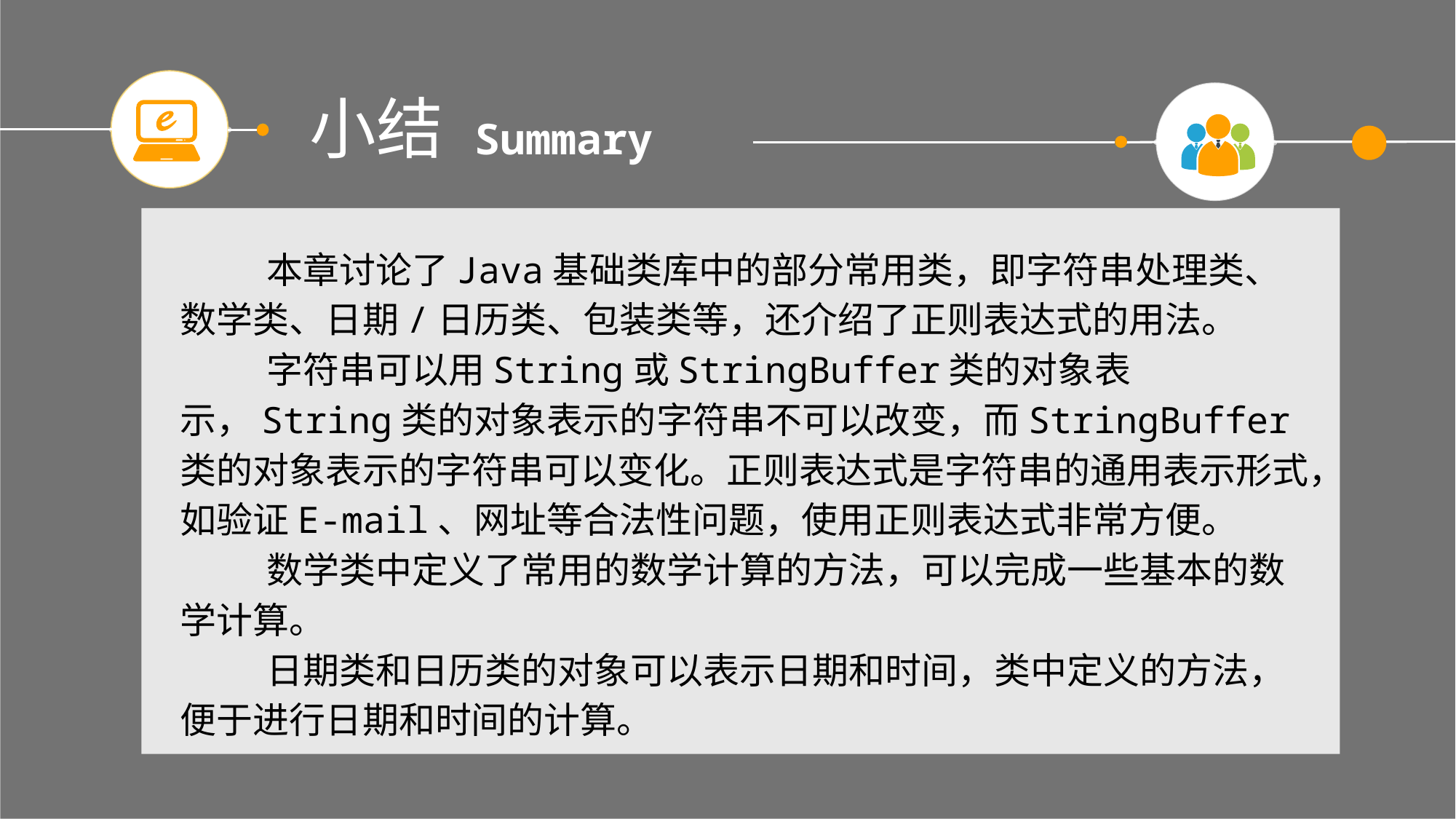

小结

Summary

本章讨论了Java基础类库中的部分常用类，即字符串处理类、数学类、日期/日历类、包装类等，还介绍了正则表达式的用法。
字符串可以用String或StringBuffer类的对象表示，String类的对象表示的字符串不可以改变，而StringBuffer类的对象表示的字符串可以变化。正则表达式是字符串的通用表示形式，如验证E-mail、网址等合法性问题，使用正则表达式非常方便。
数学类中定义了常用的数学计算的方法，可以完成一些基本的数学计算。
日期类和日历类的对象可以表示日期和时间，类中定义的方法，便于进行日期和时间的计算。